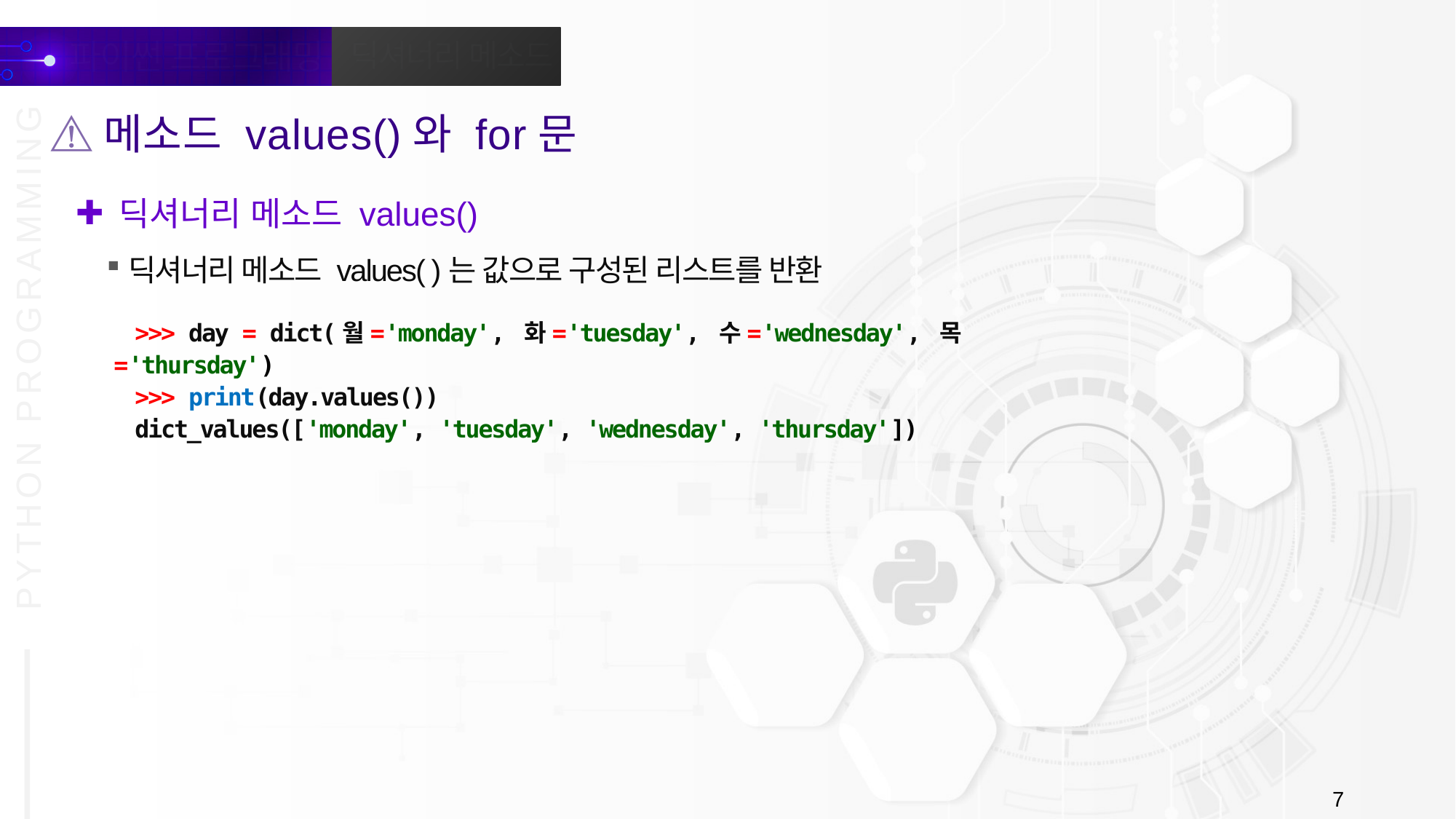

메소드 values()와 for문
딕셔너리 메소드 values()
딕셔너리 메소드 values( )는 값으로 구성된 리스트를 반환
>>> day = dict(월='monday', 화='tuesday', 수='wednesday', 목='thursday')
>>> print(day.values())
dict_values(['monday', 'tuesday', 'wednesday', 'thursday'])
7